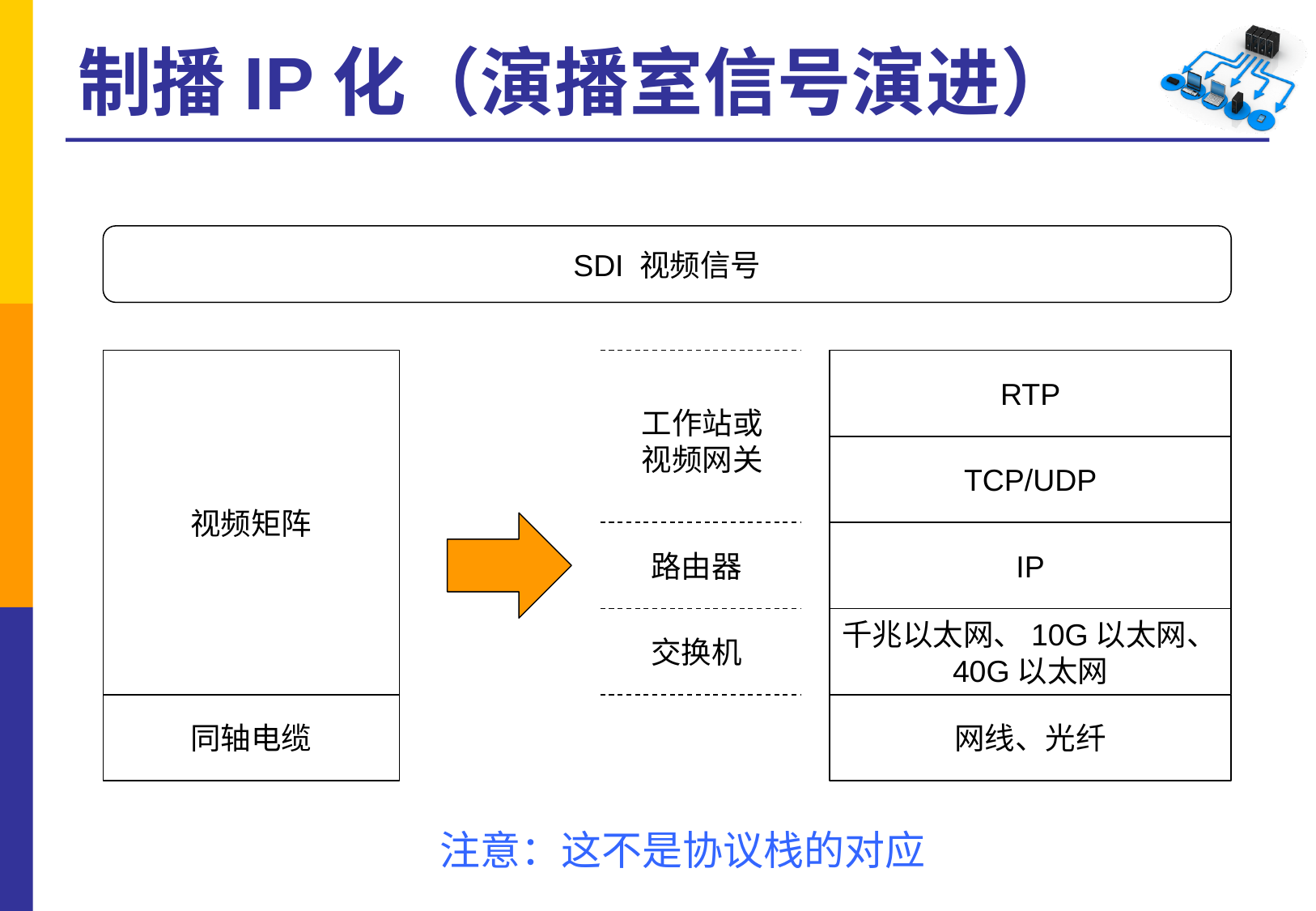

# 制播IP化（演播室信号演进）
SDI 视频信号
视频矩阵
RTP
TCP/UDP
IP
千兆以太网、10G以太网、40G以太网
网线、光纤
工作站或
视频网关

路由器
交换机
同轴电缆
注意：这不是协议栈的对应